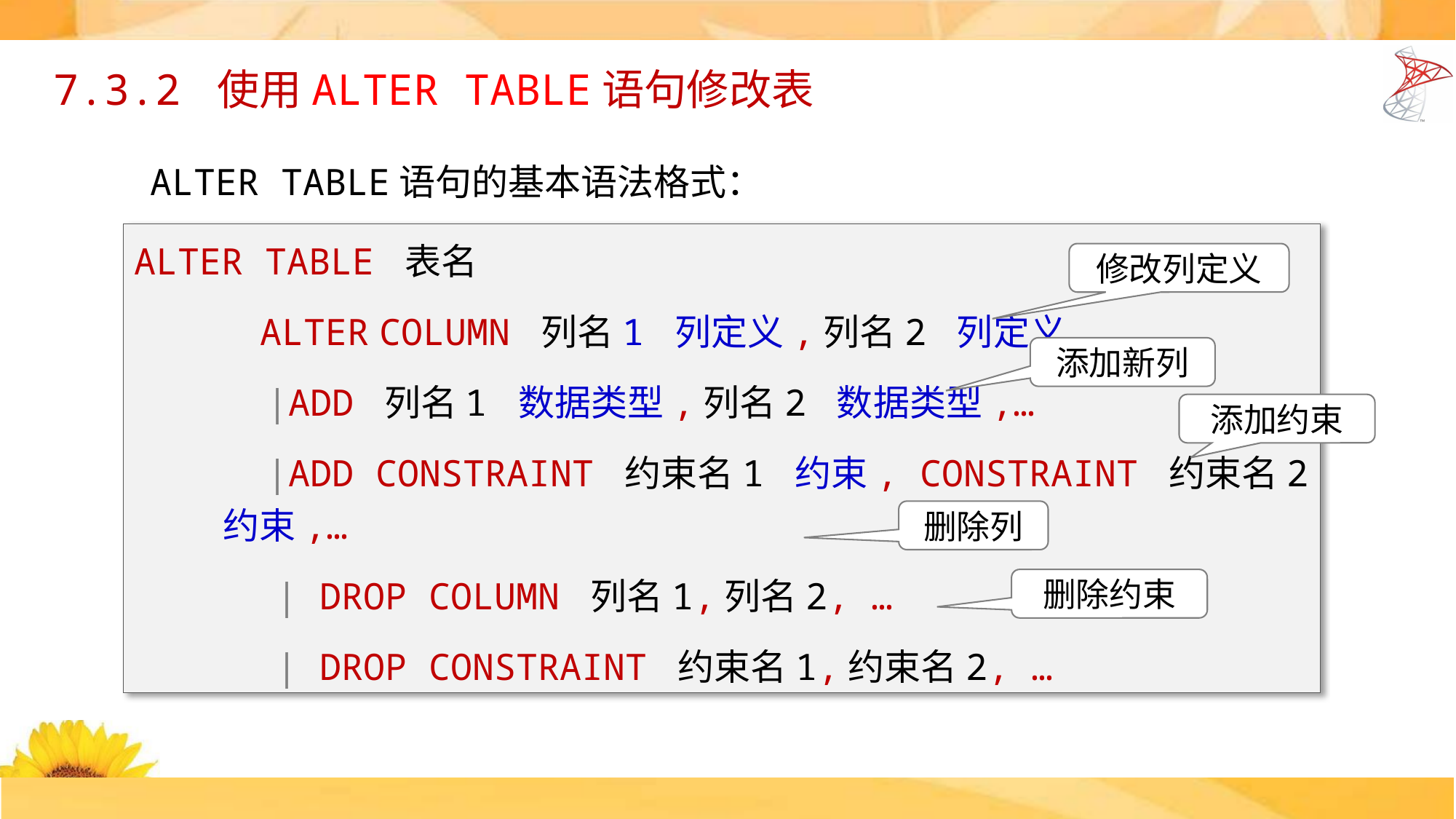

# 7.3.2 使用ALTER TABLE语句修改表
ALTER TABLE语句的基本语法格式：

ALTER TABLE 表名
       ALTER COLUMN 列名1 列定义,列名2 列定义, …
	  |ADD 列名1 数据类型,列名2 数据类型,…
	  |ADD CONSTRAINT 约束名1 约束, CONSTRAINT 约束名2 约束,…
    | DROP COLUMN 列名1,列名2, …
    | DROP CONSTRAINT 约束名1,约束名2, …
修改列定义
添加新列
添加约束
删除列
删除约束